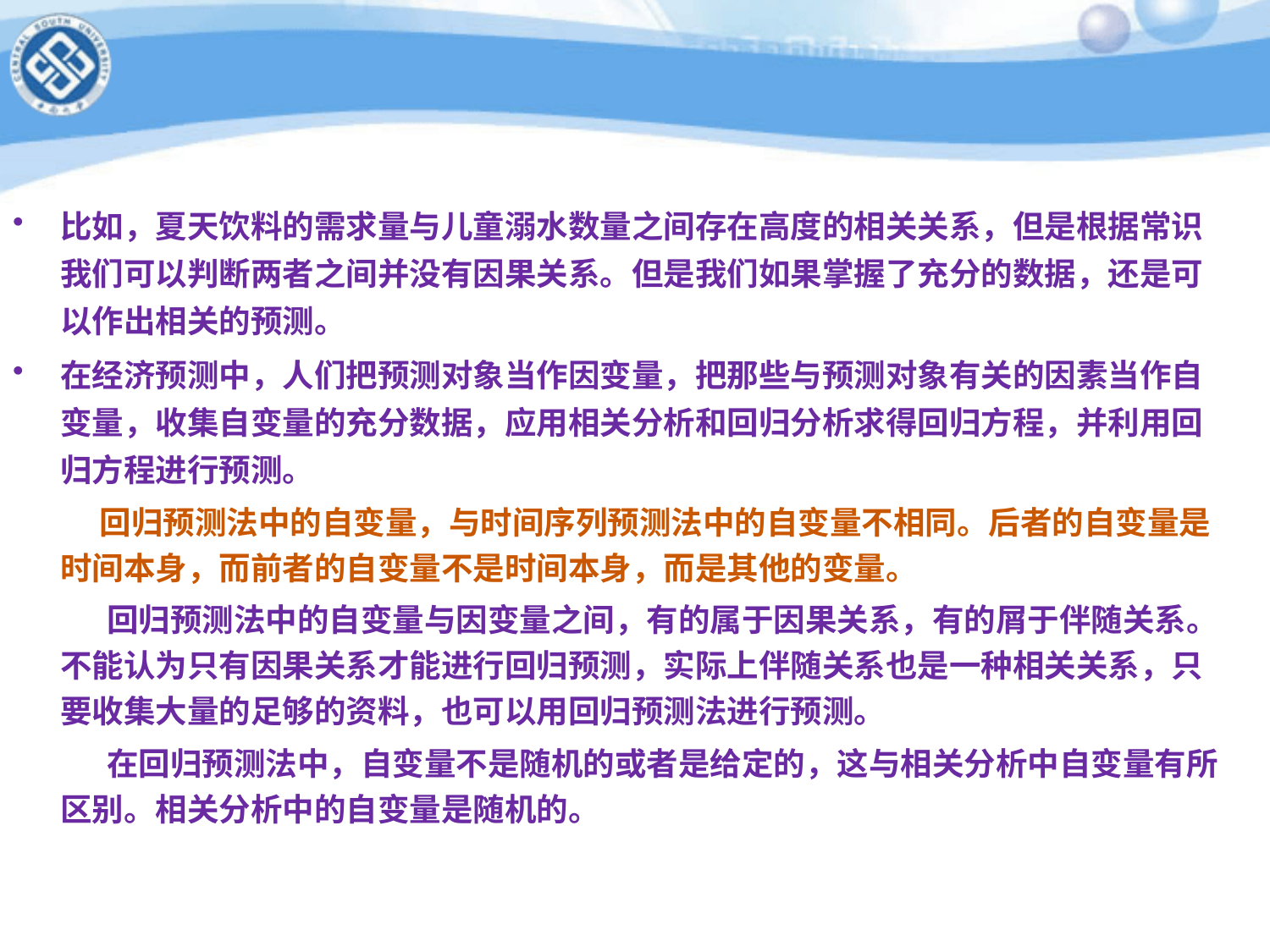

比如，夏天饮料的需求量与儿童溺水数量之间存在高度的相关关系，但是根据常识我们可以判断两者之间并没有因果关系。但是我们如果掌握了充分的数据，还是可以作出相关的预测。
在经济预测中，人们把预测对象当作因变量，把那些与预测对象有关的因素当作自变量，收集自变量的充分数据，应用相关分析和回归分析求得回归方程，并利用回归方程进行预测。
           回归预测法中的自变量，与时间序列预测法中的自变量不相同。后者的自变量是时间本身，而前者的自变量不是时间本身，而是其他的变量。
            回归预测法中的自变量与因变量之间，有的属于因果关系，有的屑于伴随关系。不能认为只有因果关系才能进行回归预测，实际上伴随关系也是一种相关关系，只要收集大量的足够的资料，也可以用回归预测法进行预测。
            在回归预测法中，自变量不是随机的或者是给定的，这与相关分析中自变量有所区别。相关分析中的自变量是随机的。